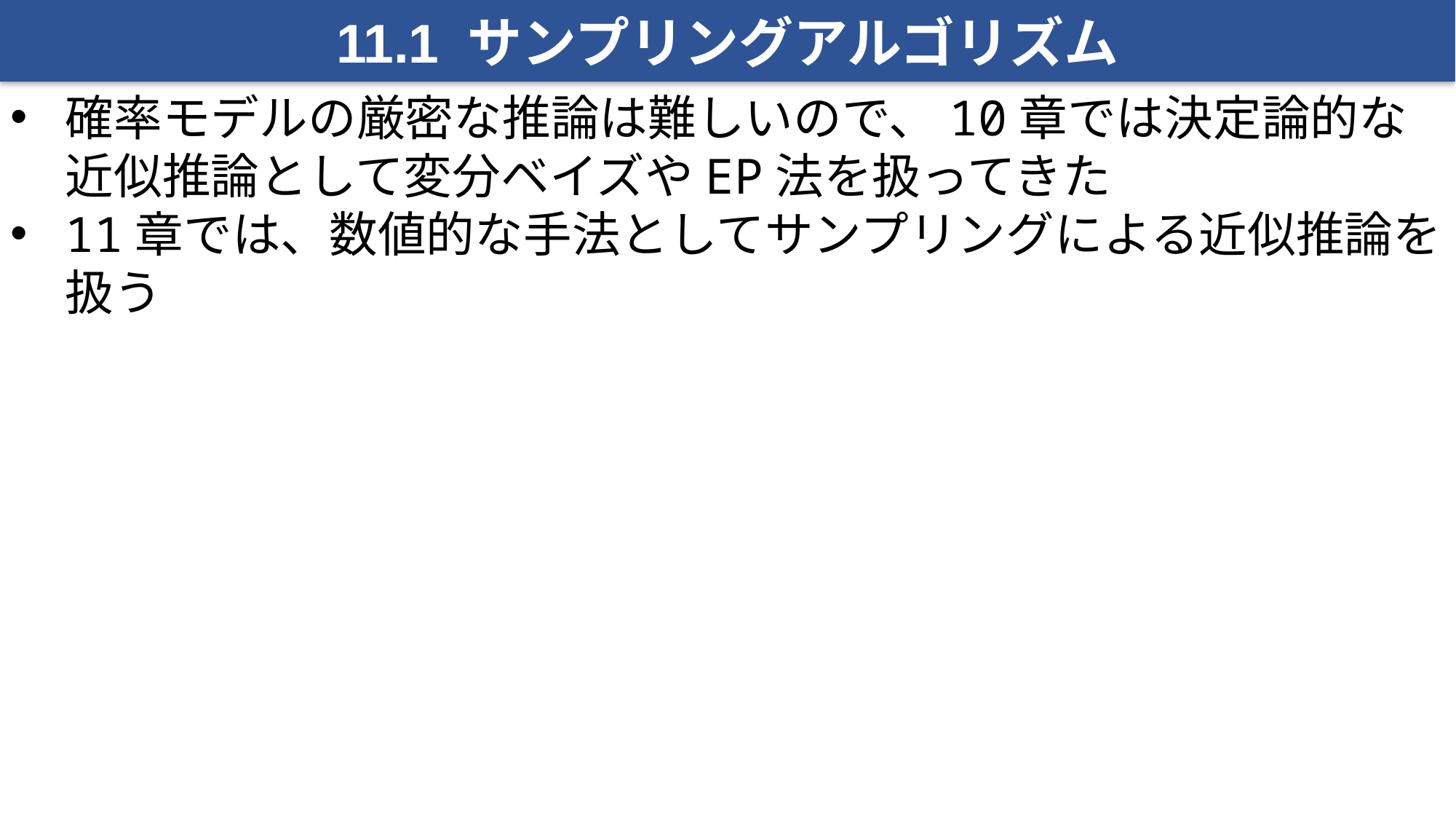

11.1 サンプリングアルゴリズム
確率モデルの厳密な推論は難しいので、10章では決定論的な近似推論として変分ベイズやEP法を扱ってきた
11章では、数値的な手法としてサンプリングによる近似推論を扱う